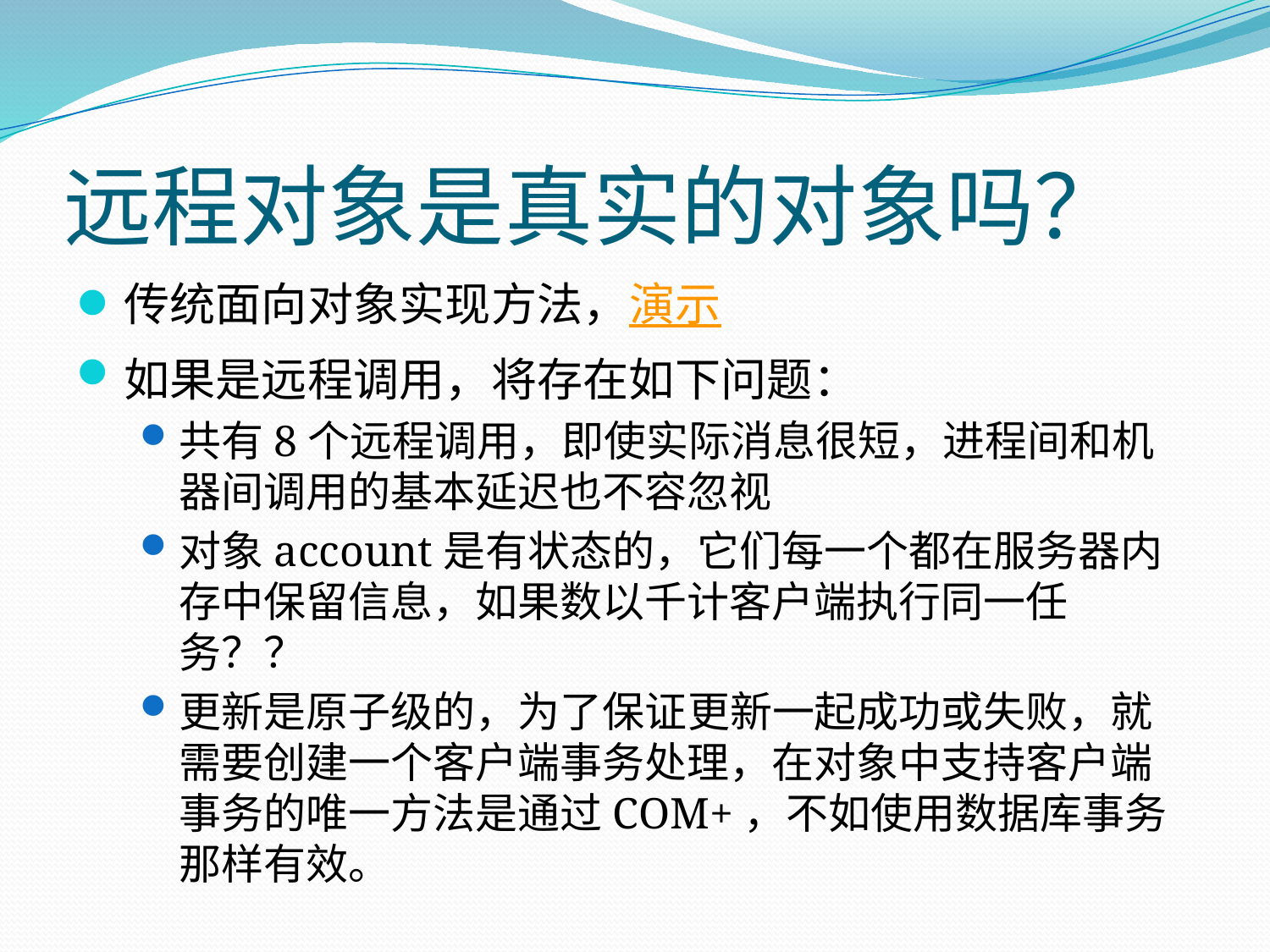

# 远程对象是真实的对象吗？
传统面向对象实现方法，演示
如果是远程调用，将存在如下问题：
共有8个远程调用，即使实际消息很短，进程间和机器间调用的基本延迟也不容忽视
对象account是有状态的，它们每一个都在服务器内存中保留信息，如果数以千计客户端执行同一任务？？
更新是原子级的，为了保证更新一起成功或失败，就需要创建一个客户端事务处理，在对象中支持客户端事务的唯一方法是通过COM+，不如使用数据库事务那样有效。